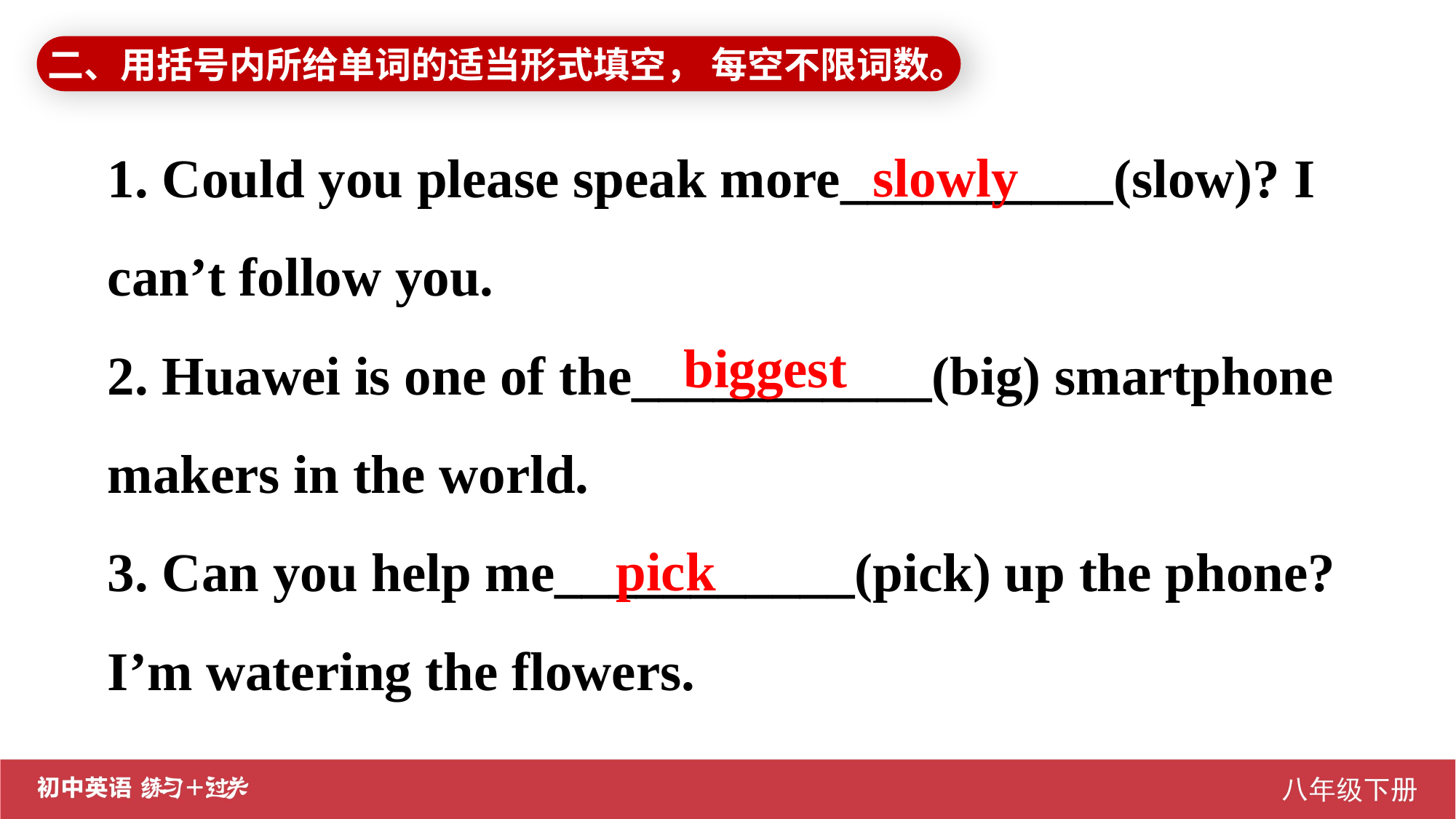

二、用括号内所给单词的适当形式填空， 每空不限词数。
1. Could you please speak more__________(slow)? I can’t follow you.
2. Huawei is one of the___________(big) smartphone makers in the world.
3. Can you help me___________(pick) up the phone? I’m watering the flowers.
slowly
biggest
pick